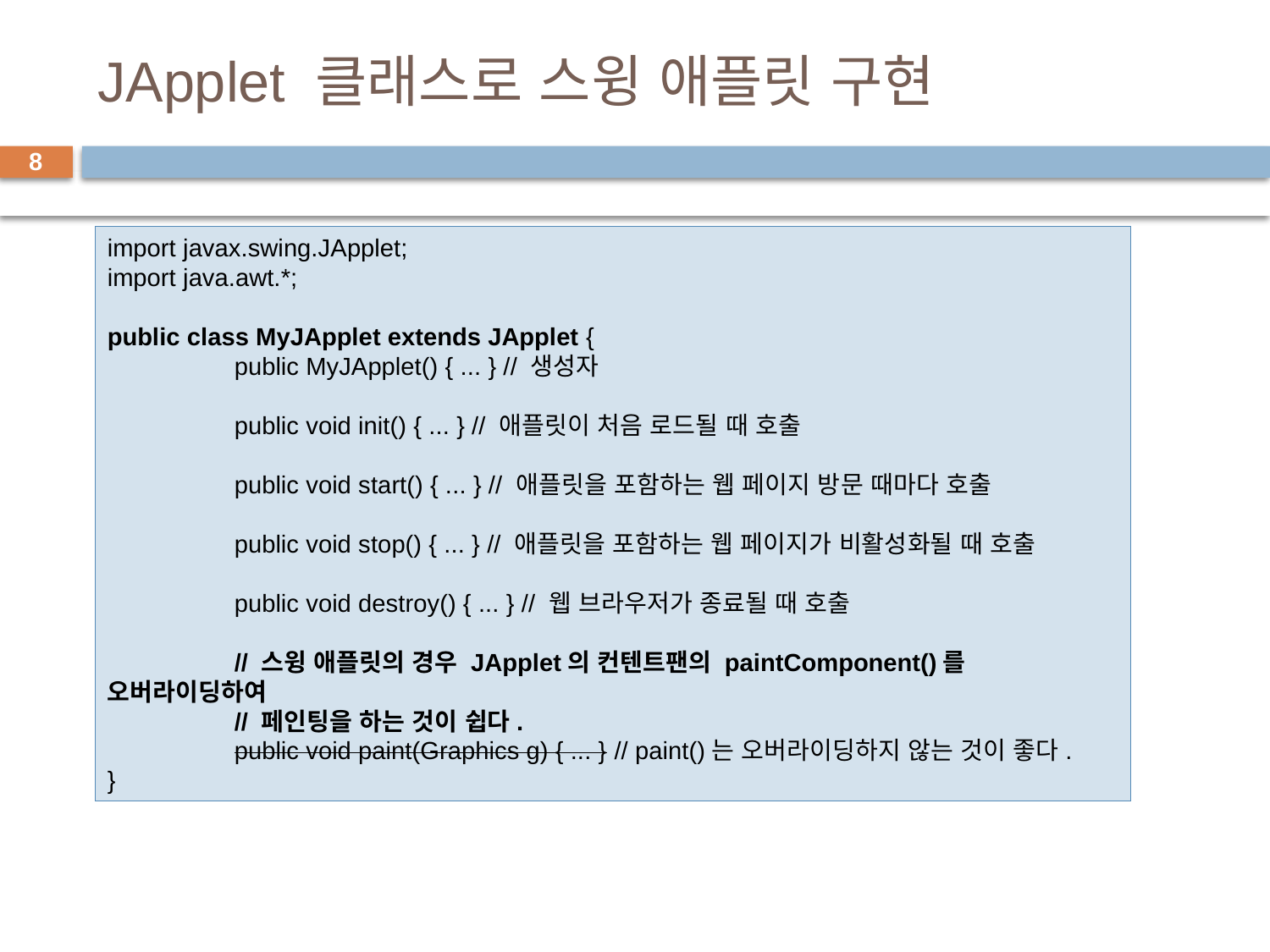

# JApplet 클래스로 스윙 애플릿 구현
8
import javax.swing.JApplet;
import java.awt.*;

public class MyJApplet extends JApplet {
	public MyJApplet() { ... } // 생성자

	public void init() { ... } // 애플릿이 처음 로드될 때 호출

	public void start() { ... } // 애플릿을 포함하는 웹 페이지 방문 때마다 호출

	public void stop() { ... } // 애플릿을 포함하는 웹 페이지가 비활성화될 때 호출

	public void destroy() { ... } // 웹 브라우저가 종료될 때 호출

	// 스윙 애플릿의 경우 JApplet의 컨텐트팬의 paintComponent()를 오버라이딩하여
	// 페인팅을 하는 것이 쉽다.
	public void paint(Graphics g) { ... } // paint()는 오버라이딩하지 않는 것이 좋다.
}